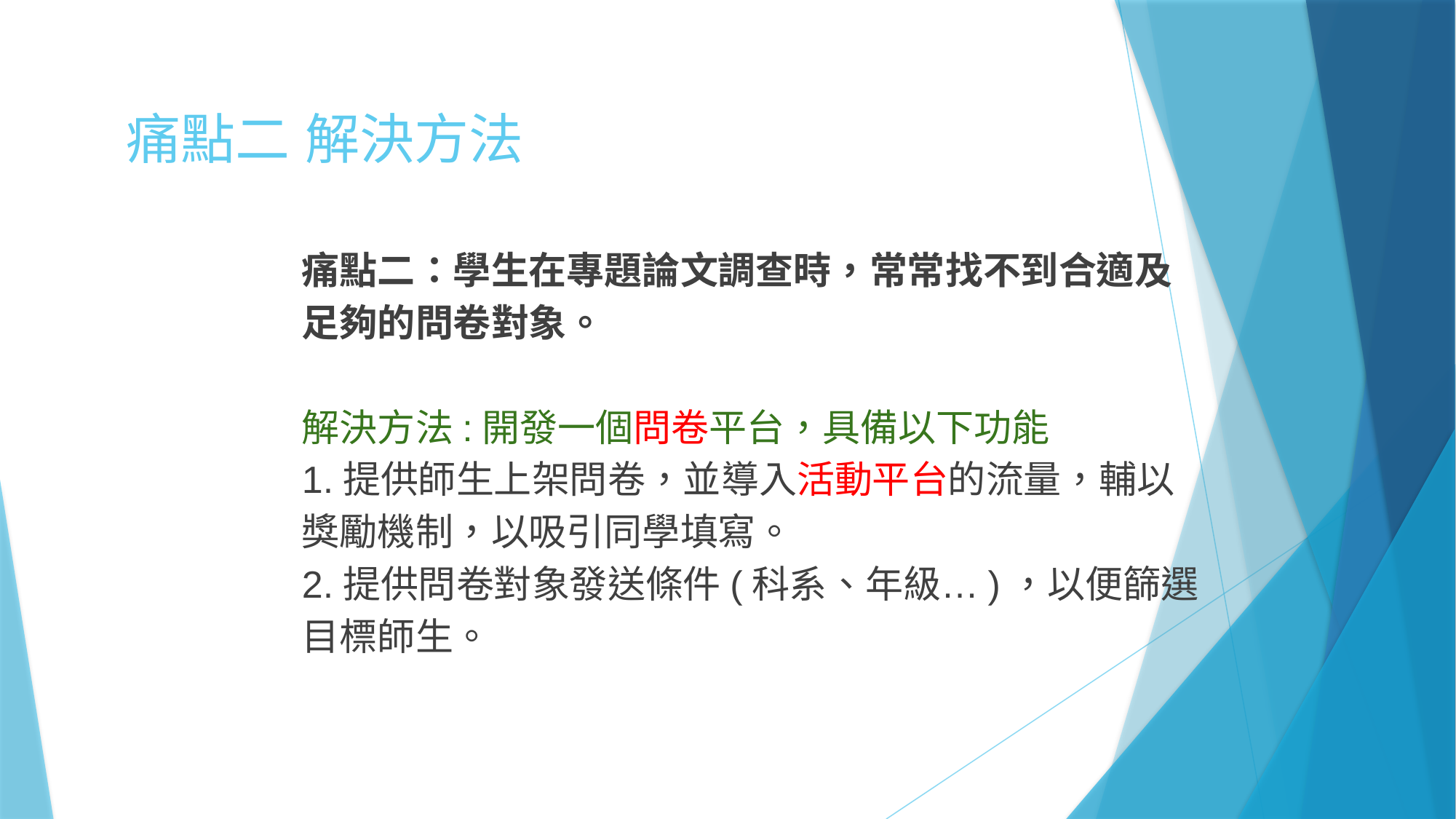

# 痛點二 解決方法

痛點二：學生在專題論文調查時，常常找不到合適及足夠的問卷對象。

解決方法:開發一個問卷平台，具備以下功能
1.提供師生上架問卷，並導入活動平台的流量，輔以獎勵機制，以吸引同學填寫。
2.提供問卷對象發送條件(科系、年級…)，以便篩選目標師生。